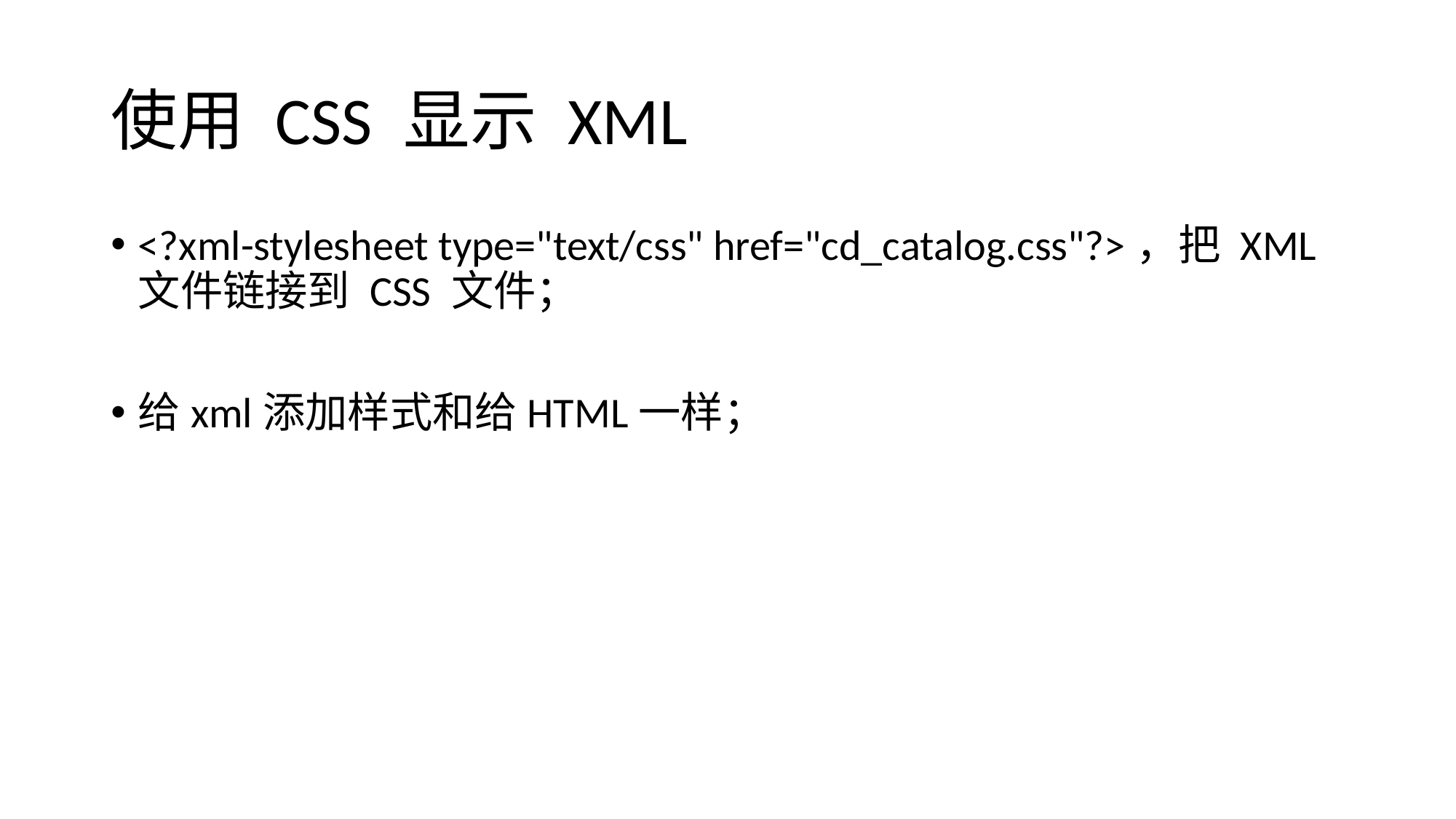

# 使用 CSS 显示 XML
<?xml-stylesheet type="text/css" href="cd_catalog.css"?>，把 XML 文件链接到 CSS 文件；

给xml添加样式和给HTML一样；